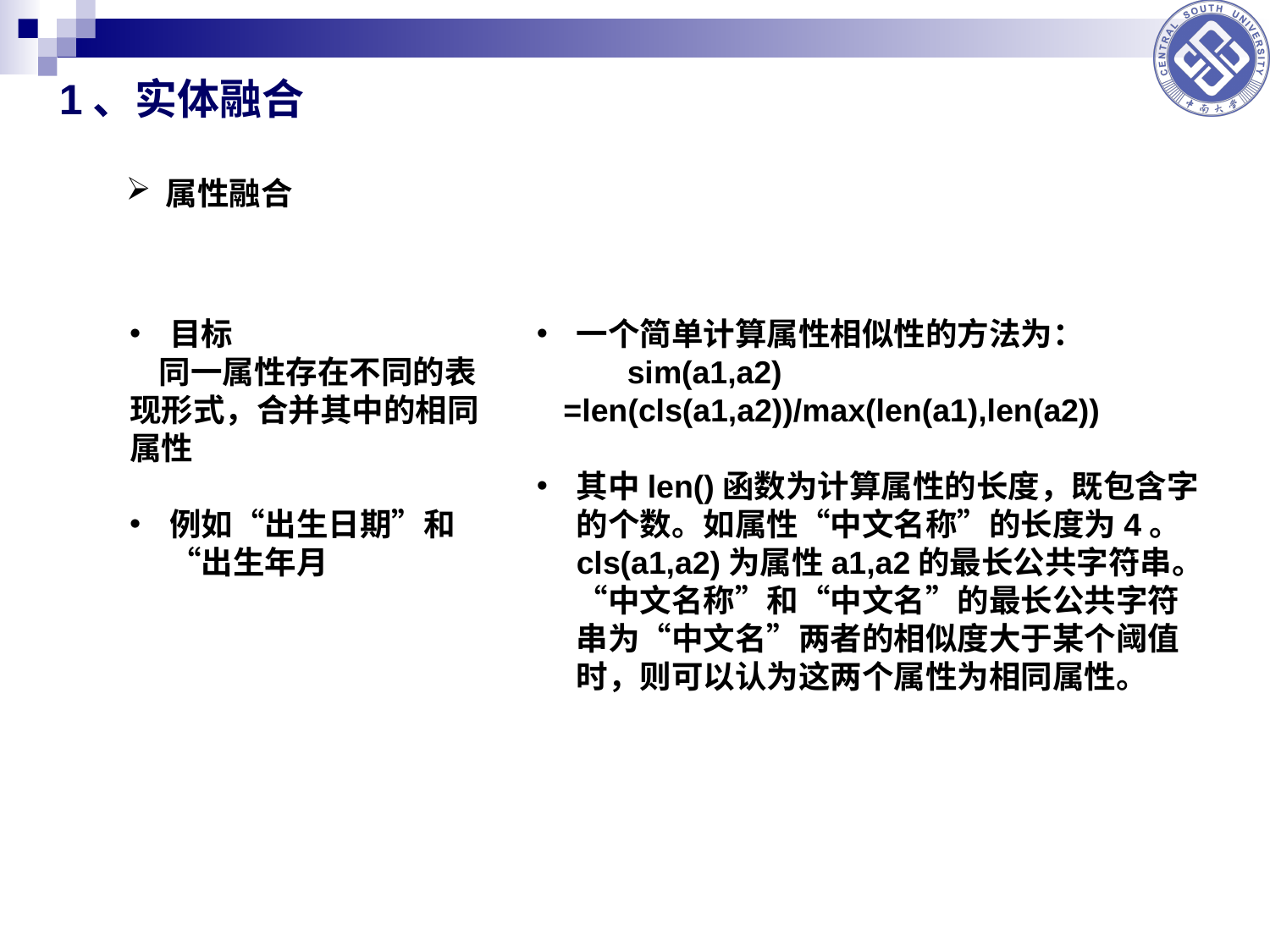

1、实体融合
属性融合
目标
   同⼀属性存在不同的表现形式，合并其中的相同属性

例如“出⽣⽇期”和“出⽣年⽉

一个简单计算属性相似性的方法为：                       sim(a1,a2)
   =len(cls(a1,a2))/max(len(a1),len(a2))

其中len()函数为计算属性的长度，既包含字的个数。如属性“中文名称”的长度为4。cls(a1,a2)为属性a1,a2的最长公共字符串。“中文名称”和“中文名”的最长公共字符串为“中文名”两者的相似度大于某个阈值时，则可以认为这两个属性为相同属性。